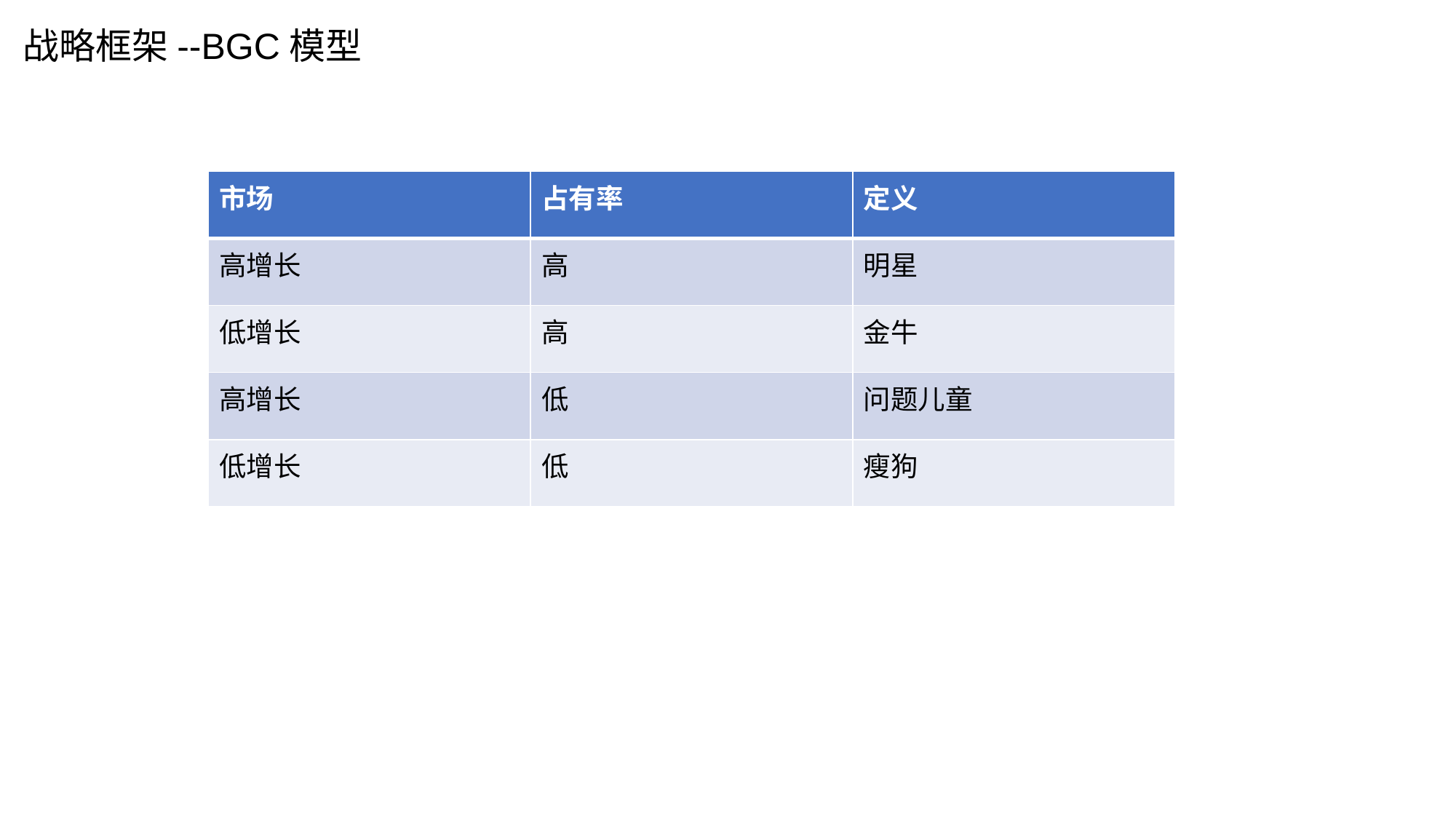

# 战略框架--BGC模型
| 市场 | 占有率 | 定义 |
| --- | --- | --- |
| 高增长 | 高 | 明星 |
| 低增长 | 高 | 金牛 |
| 高增长 | 低 | 问题儿童 |
| 低增长 | 低 | 瘦狗 |